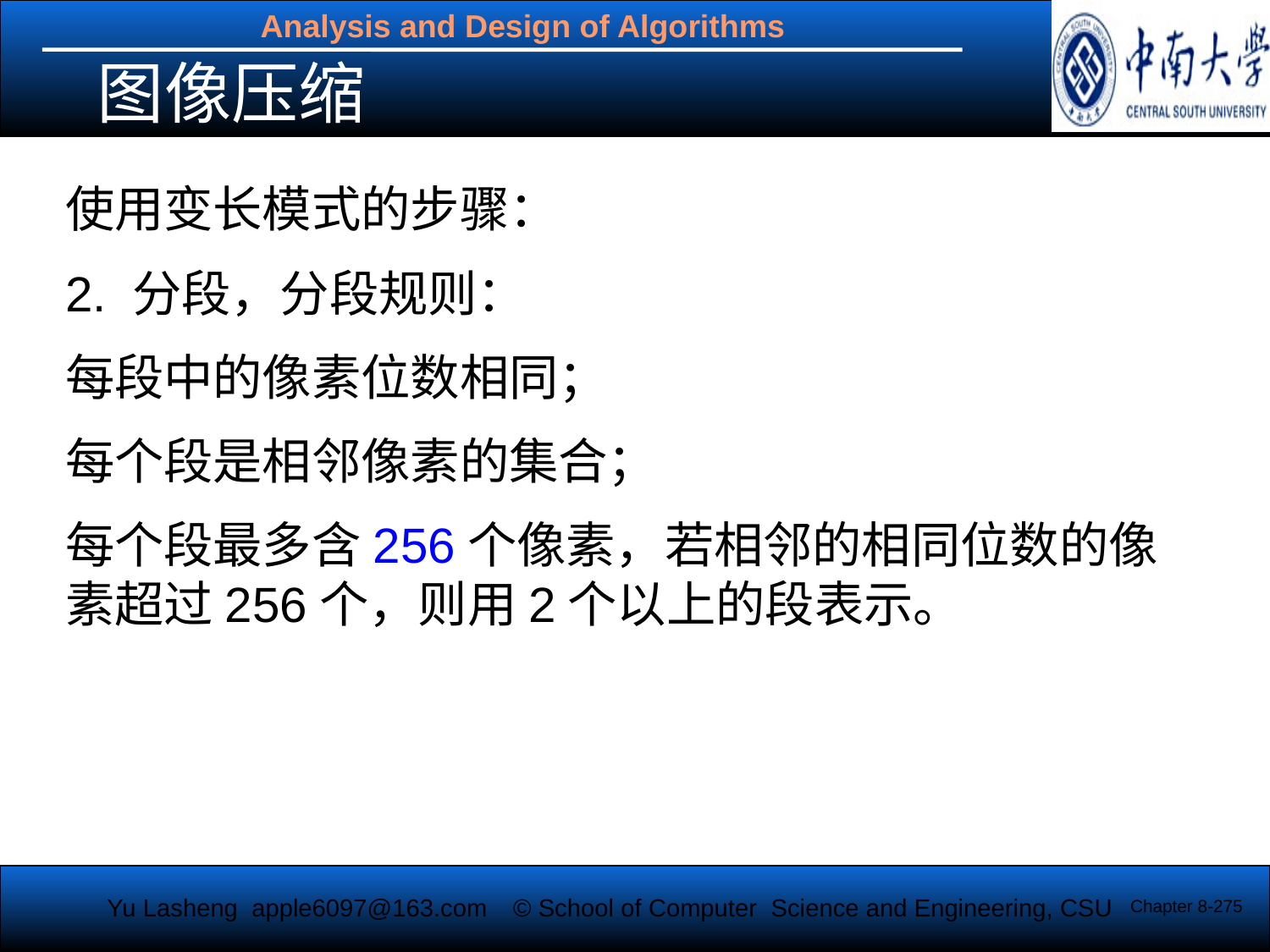

图像压缩

使用变长模式的步骤：
2. 分段，分段规则：
每段中的像素位数相同；
每个段是相邻像素的集合；
每个段最多含256个像素，若相邻的相同位数的像素超过256个，则用2个以上的段表示。

Chapter 8-275